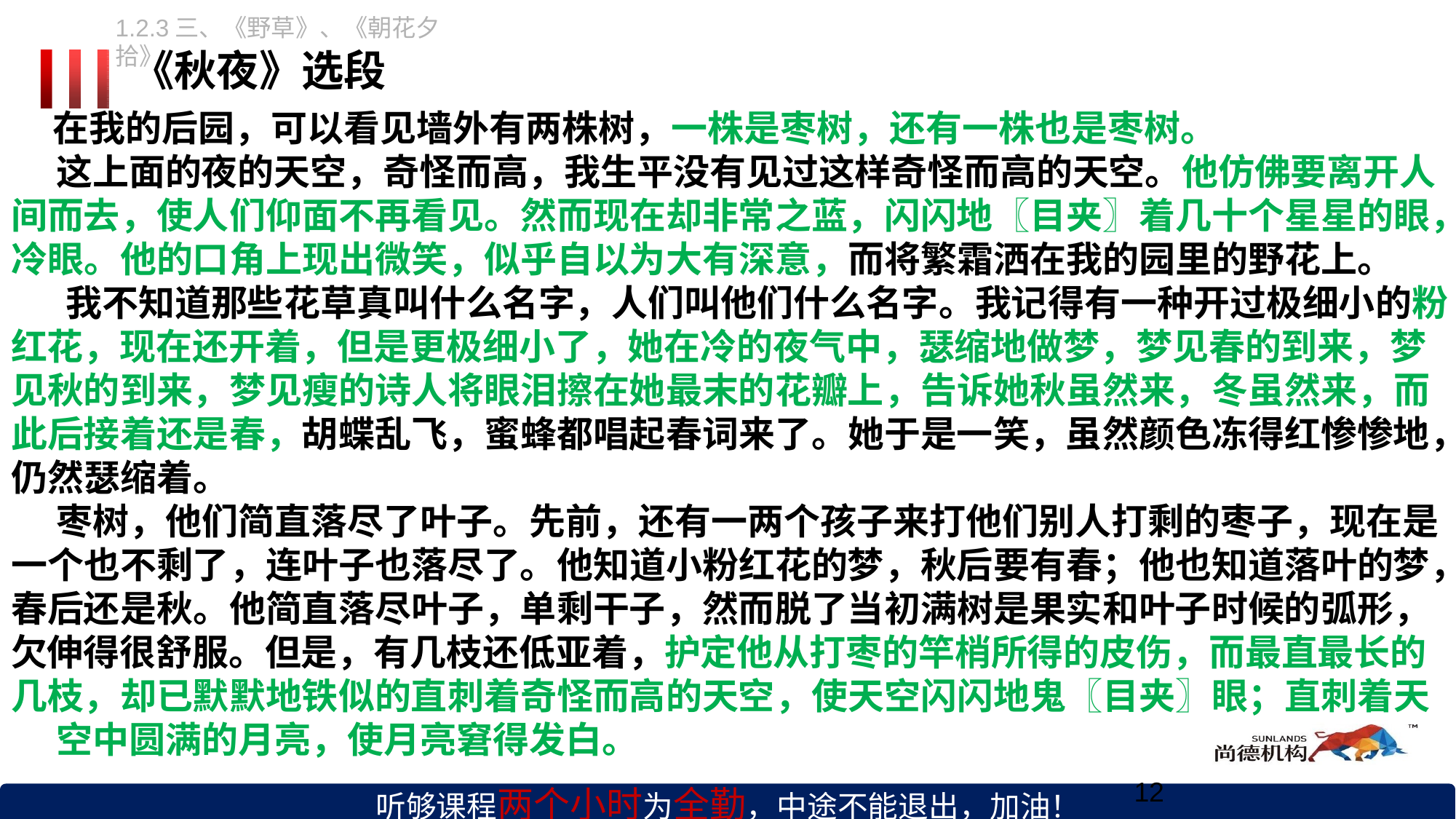

1.2.3三、《野草》、《朝花夕拾》
# 《秋夜》选段

在我的后园，可以看见墙外有两株树，一株是枣树，还有一株也是枣树。
这上面的夜的天空，奇怪而高，我生平没有见过这样奇怪而高的天空。他仿佛要离开人 间而去，使人们仰面不再看见。然而现在却非常之蓝，闪闪地〖目夹〗着几十个星星的眼， 冷眼。他的口角上现出微笑，似乎自以为大有深意，而将繁霜洒在我的园里的野花上。
我不知道那些花草真叫什么名字，人们叫他们什么名字。我记得有一种开过极细小的粉 红花，现在还开着，但是更极细小了，她在冷的夜气中，瑟缩地做梦，梦见春的到来，梦 见秋的到来，梦见瘦的诗人将眼泪擦在她最末的花瓣上，告诉她秋虽然来，冬虽然来，而 此后接着还是春，胡蝶乱飞，蜜蜂都唱起春词来了。她于是一笑，虽然颜色冻得红惨惨地， 仍然瑟缩着。
枣树，他们简直落尽了叶子。先前，还有一两个孩子来打他们别人打剩的枣子，现在是 一个也不剩了，连叶子也落尽了。他知道小粉红花的梦，秋后要有春；他也知道落叶的梦， 春后还是秋。他简直落尽叶子，单剩干子，然而脱了当初满树是果实和叶子时候的弧形，  欠伸得很舒服。但是，有几枝还低亚着，护定他从打枣的竿梢所得的皮伤，而最直最长的 几枝，却已默默地铁似的直刺着奇怪而高的天空，使天空闪闪地鬼〖目夹〗眼；直刺着天
空中圆满的月亮，使月亮窘得发白。

12
听够课程两个小时为全勤，中途不能退出，加油！